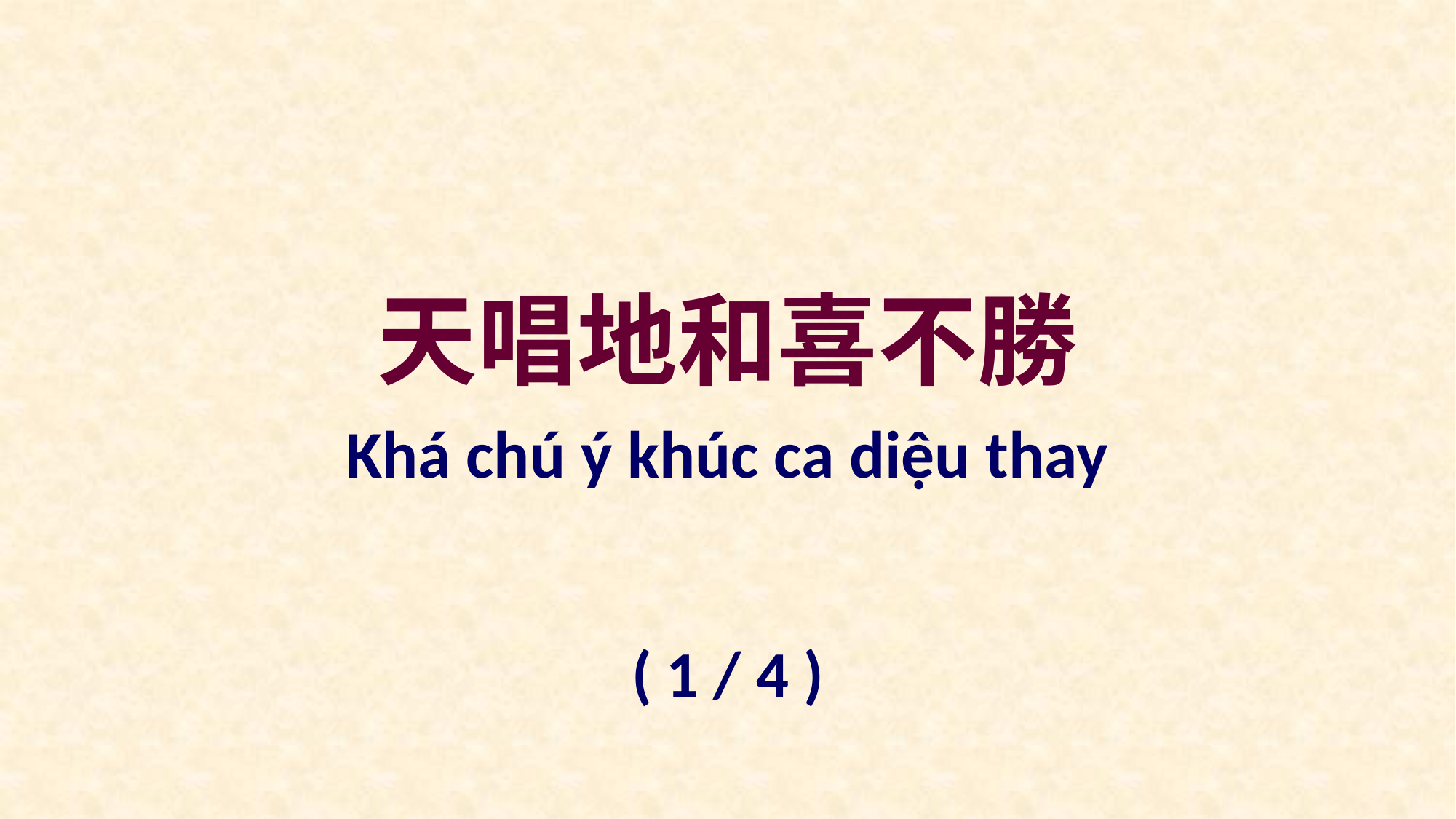

天唱地和喜不勝
Khá chú ý khúc ca diệu thay
( 1 / 4 )